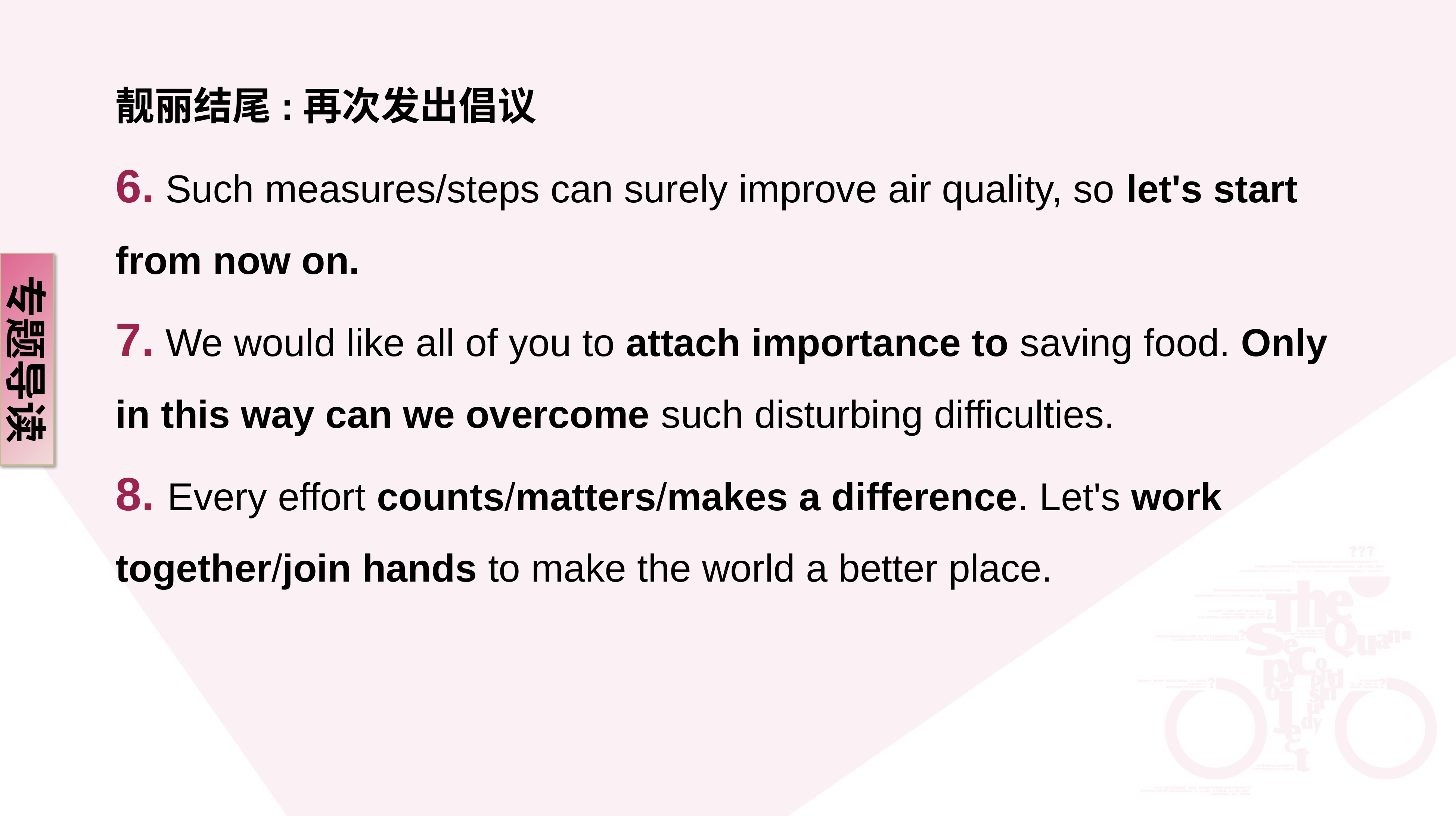

靓丽结尾:再次发出倡议
6. Such measures/steps can surely improve air quality, so let's start from now on.
7. We would like all of you to attach importance to saving food. Only in this way can we overcome such disturbing difficulties.
8. Every effort counts/matters/makes a difference. Let's work together/join hands to make the world a better place.
专题导读